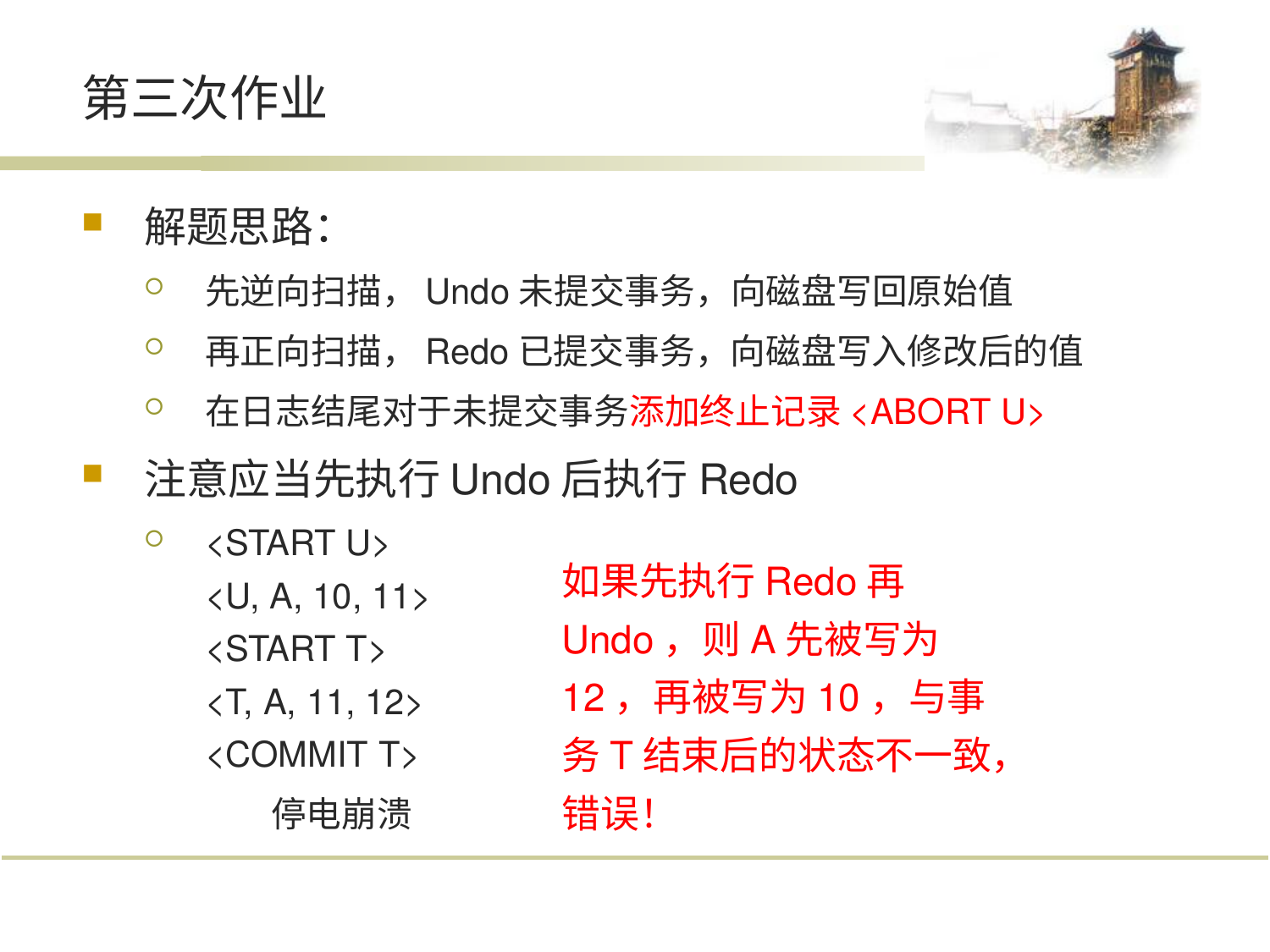

# 第三次作业
解题思路：
先逆向扫描，Undo未提交事务，向磁盘写回原始值
再正向扫描，Redo已提交事务，向磁盘写入修改后的值
在日志结尾对于未提交事务添加终止记录<ABORT U>
注意应当先执行Undo后执行Redo
<START U>
<U, A, 10, 11>
<START T>
<T, A, 11, 12>
<COMMIT T>
	停电崩溃

如果先执行Redo再Undo，则A先被写为12，再被写为10，与事务T结束后的状态不一致，错误！